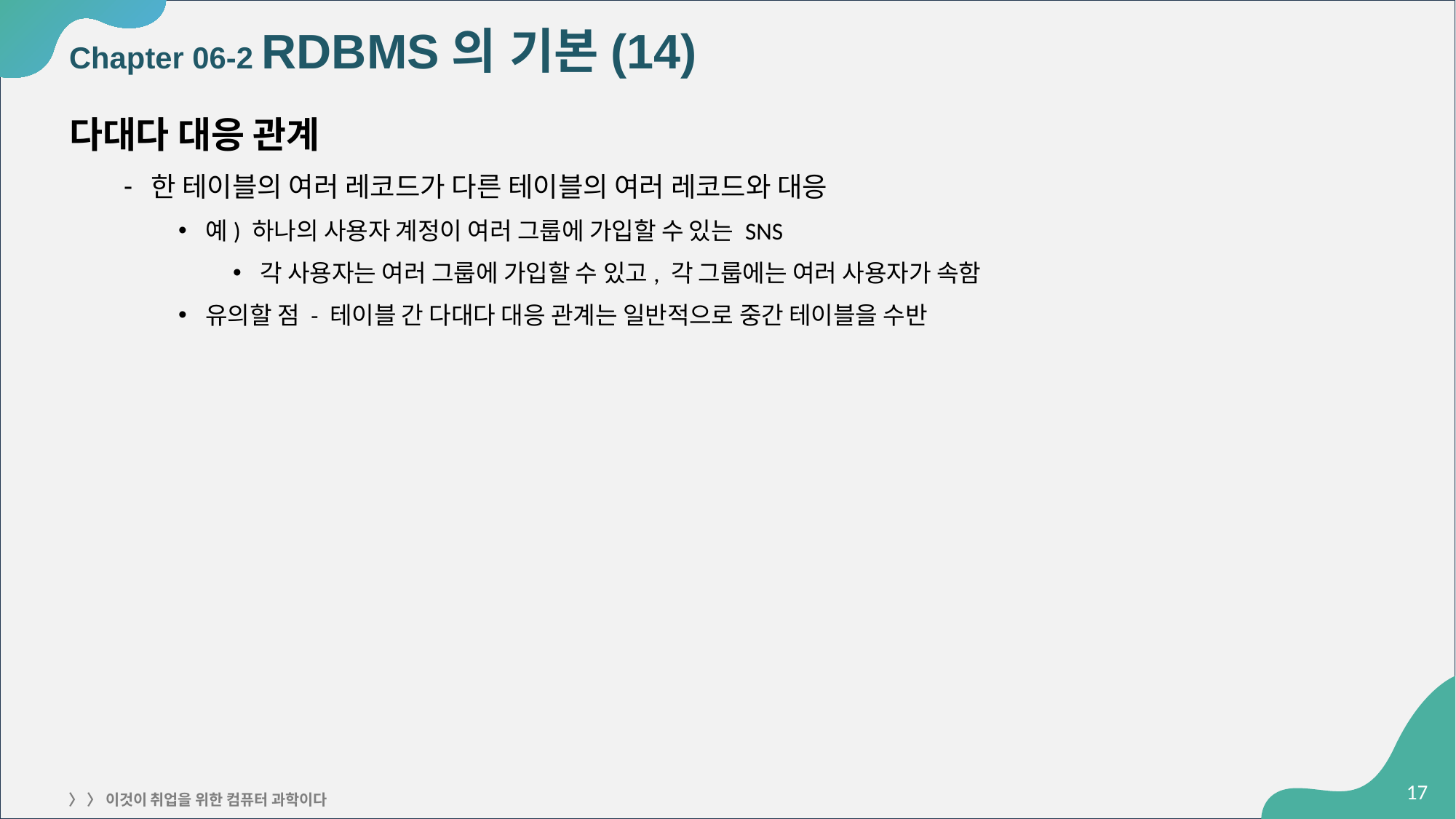

# Chapter 06-2 RDBMS의 기본(14)
다대다 대응 관계
한 테이블의 여러 레코드가 다른 테이블의 여러 레코드와 대응
예) 하나의 사용자 계정이 여러 그룹에 가입할 수 있는 SNS
각 사용자는 여러 그룹에 가입할 수 있고, 각 그룹에는 여러 사용자가 속함
유의할 점 - 테이블 간 다대다 대응 관계는 일반적으로 중간 테이블을 수반
17
〉 〉 이것이 취업을 위한 컴퓨터 과학이다